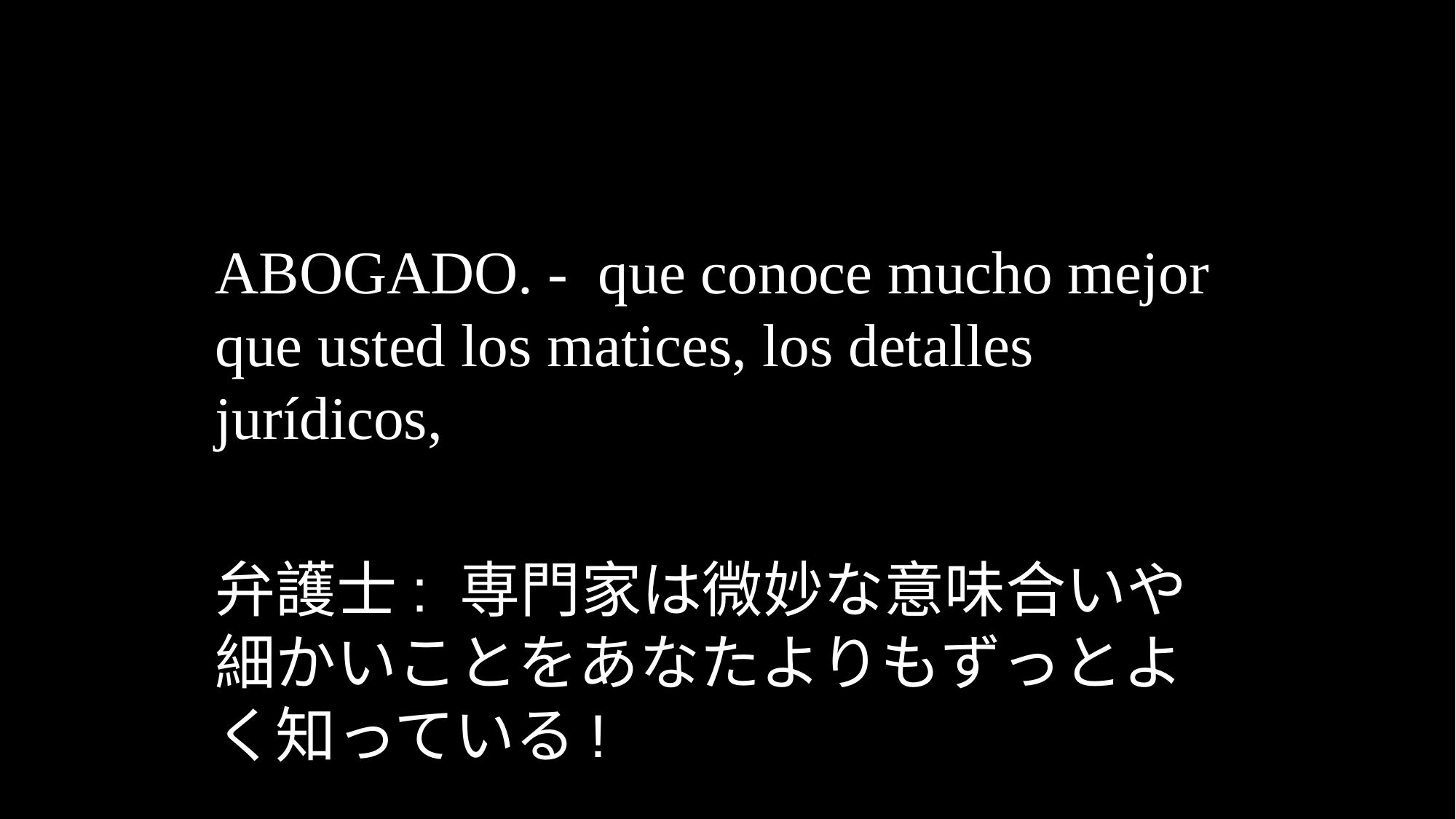

ABOGADO. -  que conoce mucho mejor que usted los matices, los detalles jurídicos,

弁護士: 専門家は微妙な意味合いや細かいことをあなたよりもずっとよく知っている!